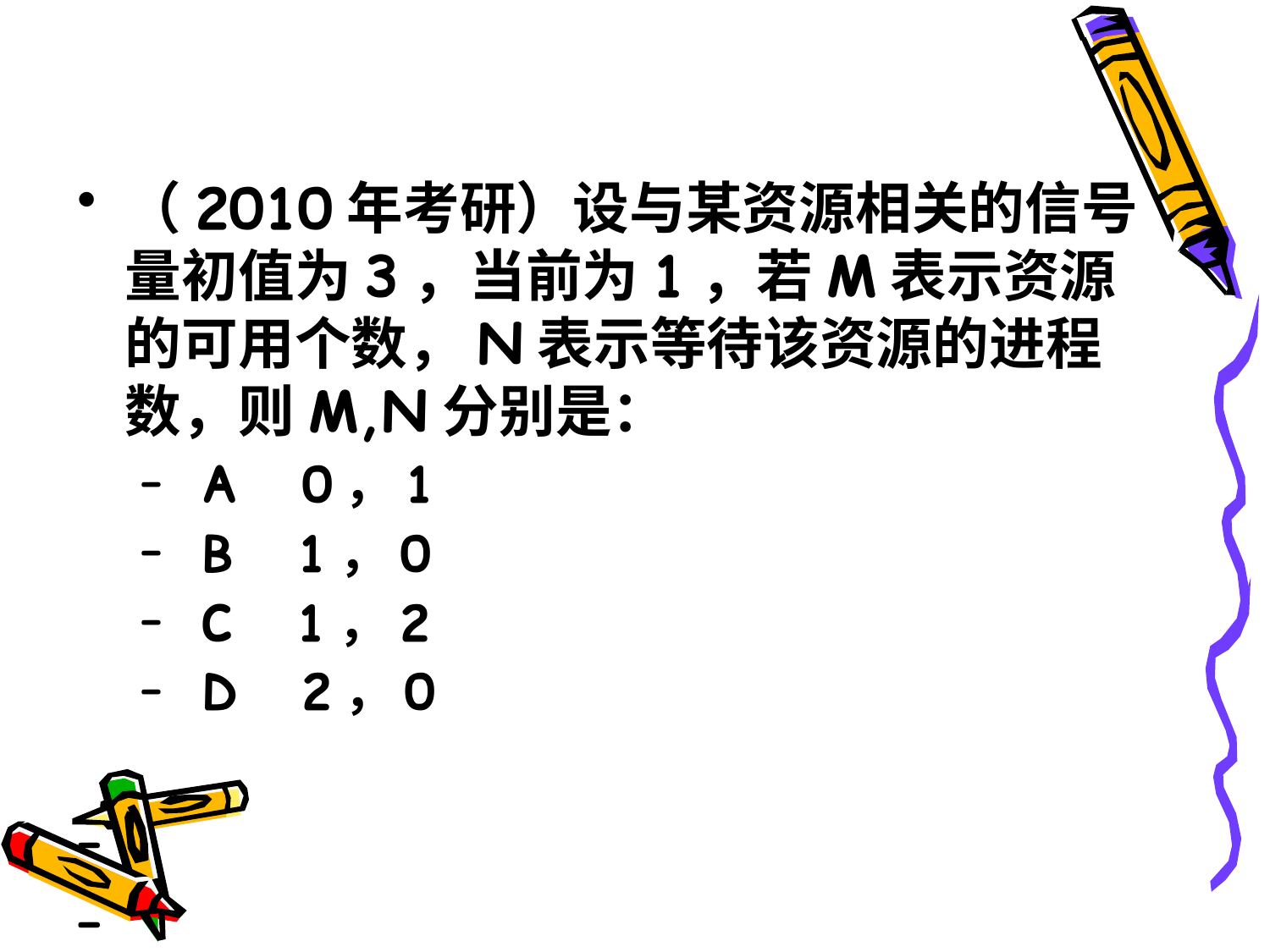

（2010年考研）设与某资源相关的信号量初值为3，当前为1，若M表示资源的可用个数，N表示等待该资源的进程数，则M,N分别是：
 A   0，1
 B   1，0
 C   1，2
 D   2，0